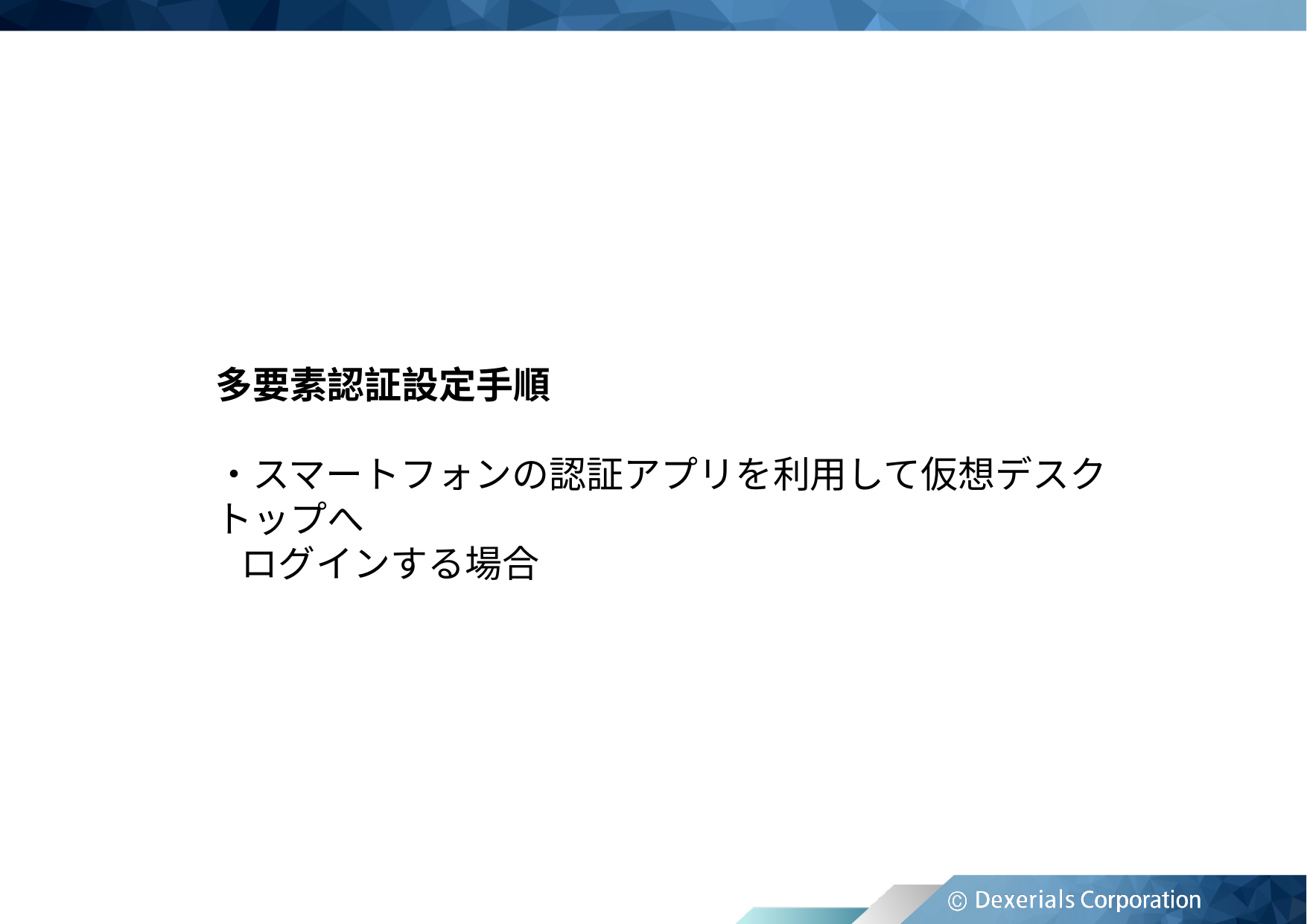

多要素認証設定手順

・スマートフォンの認証アプリを利用して仮想デスクトップへ
  ログインする場合